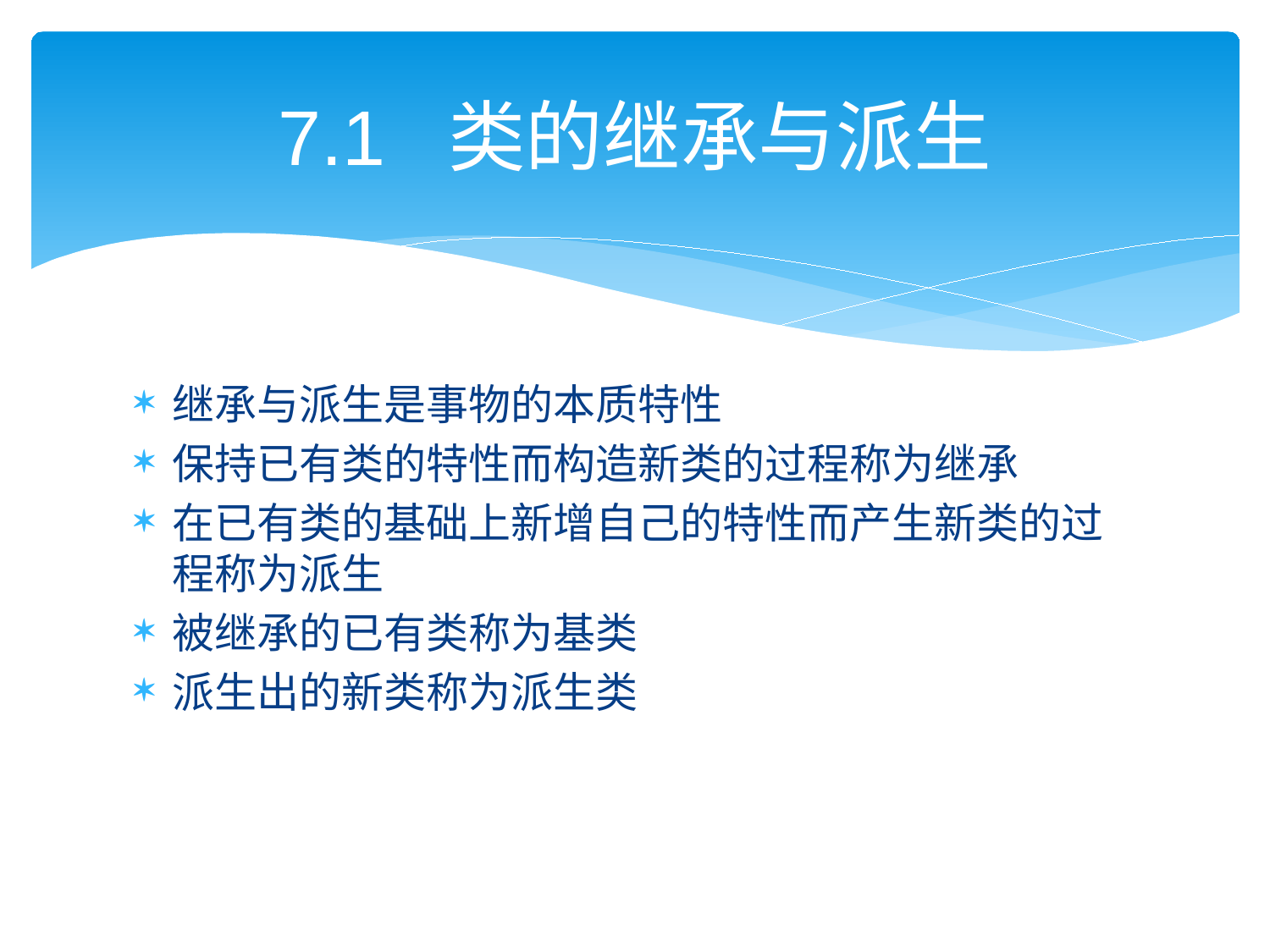

# 7.1  类的继承与派生
继承与派生是事物的本质特性
保持已有类的特性而构造新类的过程称为继承
在已有类的基础上新增自己的特性而产生新类的过程称为派生
被继承的已有类称为基类
派生出的新类称为派生类